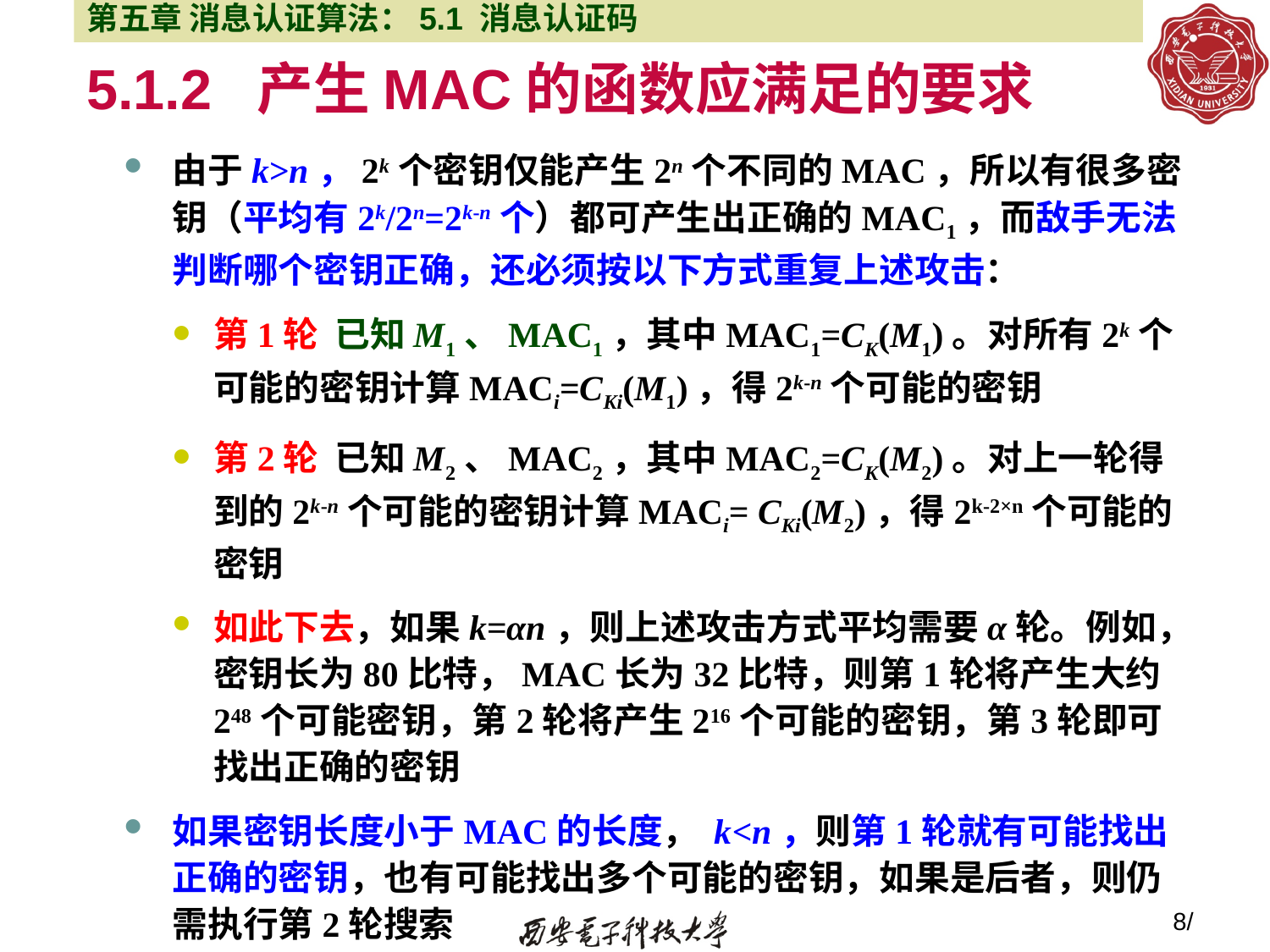

第五章 消息认证算法：5.1 消息认证码
# 5.1.2  产生MAC的函数应满足的要求
由于k>n，2k个密钥仅能产生2n个不同的MAC，所以有很多密钥（平均有2k/2n=2k-n个）都可产生出正确的MAC1，而敌手无法判断哪个密钥正确，还必须按以下方式重复上述攻击：
第1轮  已知M1、MAC1，其中MAC1=CK(M1)。对所有2k个可能的密钥计算MACi=CKi(M1)，得2k-n个可能的密钥
第2轮  已知M2、MAC2，其中MAC2=CK(M2)。对上一轮得到的2k-n个可能的密钥计算MACi= CKi(M2)，得2k-2×n个可能的密钥
如此下去，如果k=αn，则上述攻击方式平均需要α轮。例如，密钥长为80比特，MAC长为32比特，则第1轮将产生大约248个可能密钥，第2轮将产生216个可能的密钥，第3轮即可找出正确的密钥
如果密钥长度小于MAC的长度， k<n，则第1轮就有可能找出正确的密钥，也有可能找出多个可能的密钥，如果是后者，则仍需执行第2轮搜索
8/